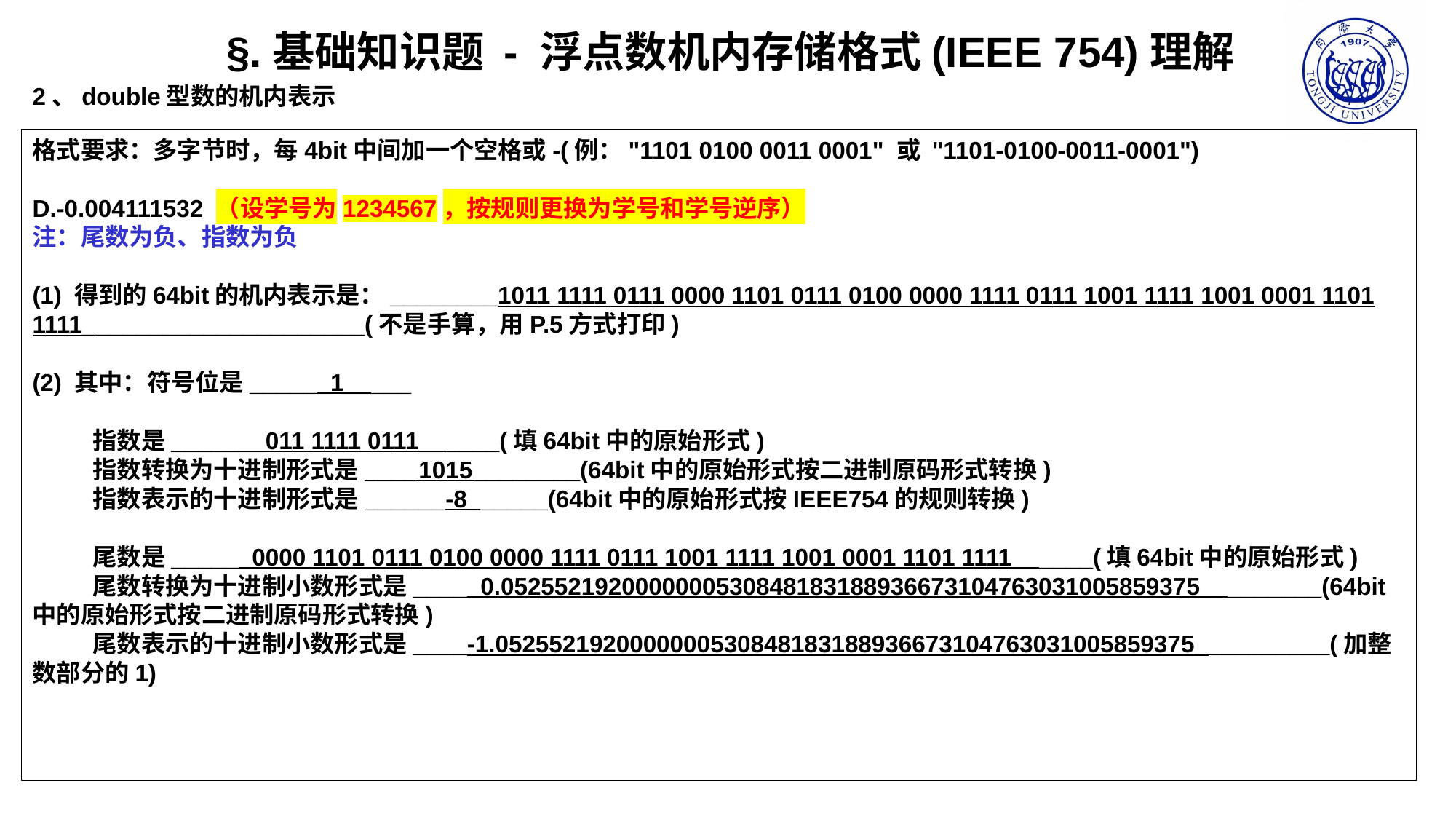

§.基础知识题 - 浮点数机内存储格式(IEEE 754)理解
2、double型数的机内表示
格式要求：多字节时，每4bit中间加一个空格或-(例："1101 0100 0011 0001" 或 "1101-0100-0011-0001")

D.-0.004111532 （设学号为1234567，按规则更换为学号和学号逆序）
注：尾数为负、指数为负

(1) 得到的64bit的机内表示是：________1011 1111 0111 0000 1101 0111 0100 0000 1111 0111 1001 1111 1001 0001 1101 1111_____________________(不是手算，用P.5方式打印)

(2) 其中：符号位是______1_____

          指数是_______011 1111 0111______(填64bit中的原始形式)
          指数转换为十进制形式是____1015________(64bit中的原始形式按二进制原码形式转换)
          指数表示的十进制形式是______-8______(64bit中的原始形式按IEEE754的规则转换)

          尾数是______0000 1101 0111 0100 0000 1111 0111 1001 1111 1001 0001 1101 1111______(填64bit中的原始形式)
          尾数转换为十进制小数形式是_____0.0525521920000000530848183188936673104763031005859375_________(64bit中的原始形式按二进制原码形式转换)
          尾数表示的十进制小数形式是____-1.0525521920000000530848183188936673104763031005859375__________(加整数部分的1)